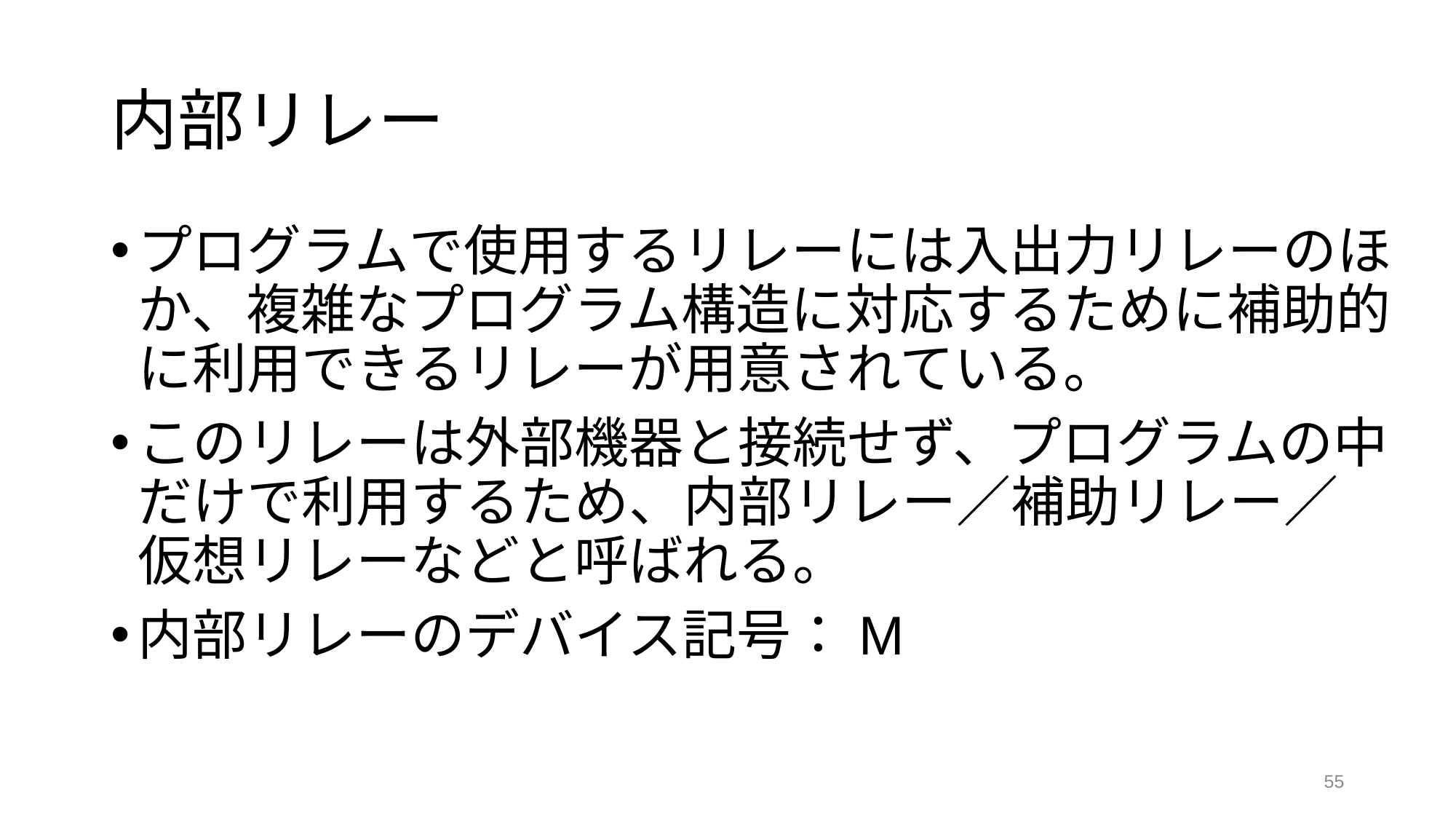

# 内部リレー
プログラムで使用するリレーには入出力リレーのほか、複雑なプログラム構造に対応するために補助的に利用できるリレーが用意されている。
このリレーは外部機器と接続せず、プログラムの中だけで利用するため、内部リレー／補助リレー／仮想リレーなどと呼ばれる。
内部リレーのデバイス記号：M
55